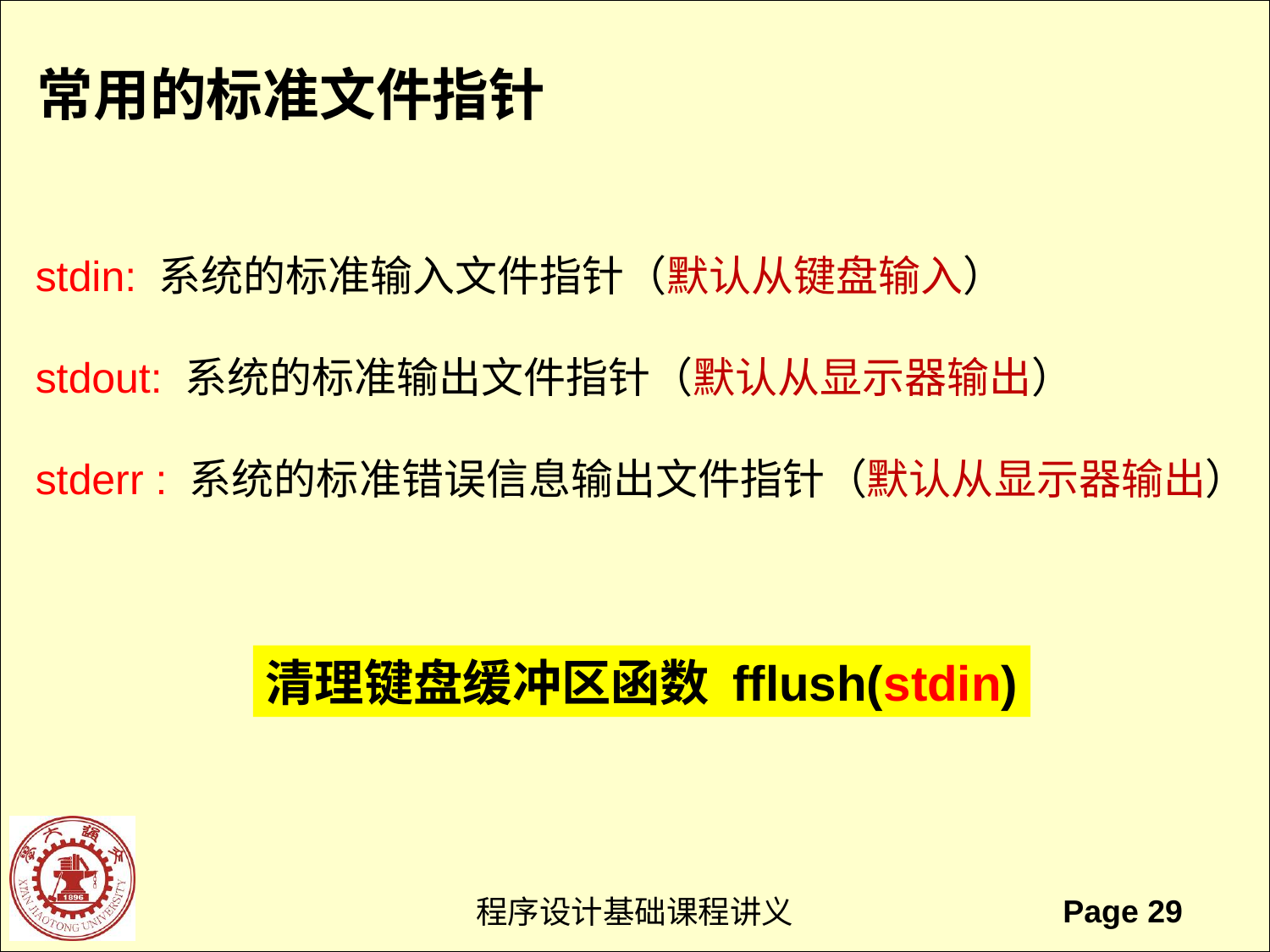

常用的标准文件指针
stdin: 系统的标准输入文件指针（默认从键盘输入）

stdout: 系统的标准输出文件指针（默认从显示器输出）

stderr : 系统的标准错误信息输出文件指针（默认从显示器输出）

清理键盘缓冲区函数 fflush(stdin)